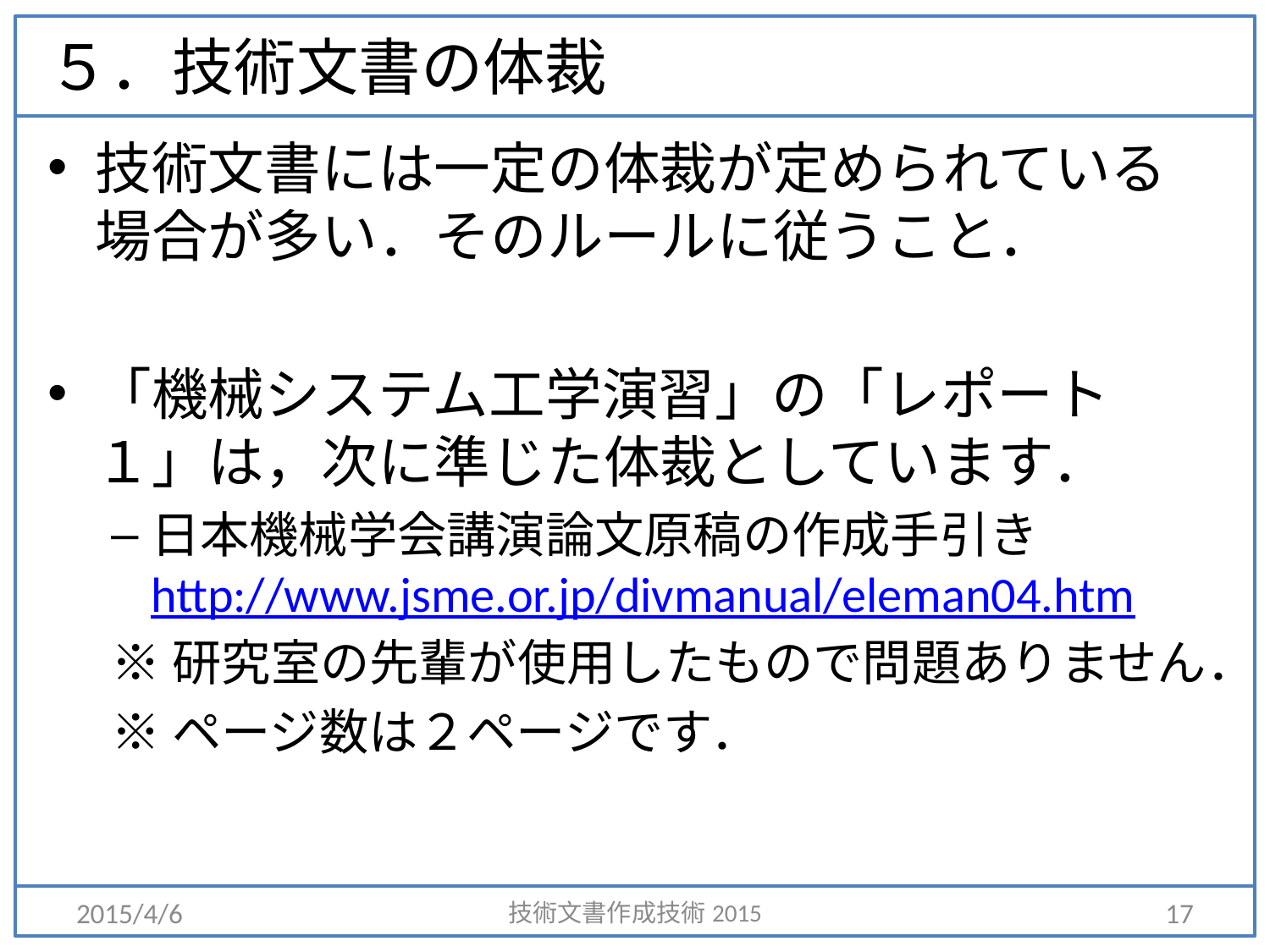

# ５．技術文書の体裁
技術文書には一定の体裁が定められている場合が多い．そのルールに従うこと．

「機械システム工学演習」の「レポート１」は，次に準じた体裁としています．
日本機械学会講演論文原稿の作成手引きhttp://www.jsme.or.jp/divmanual/eleman04.htm
※研究室の先輩が使用したもので問題ありません．
※ページ数は２ページです．
2015/4/6
技術文書作成技術2015
17